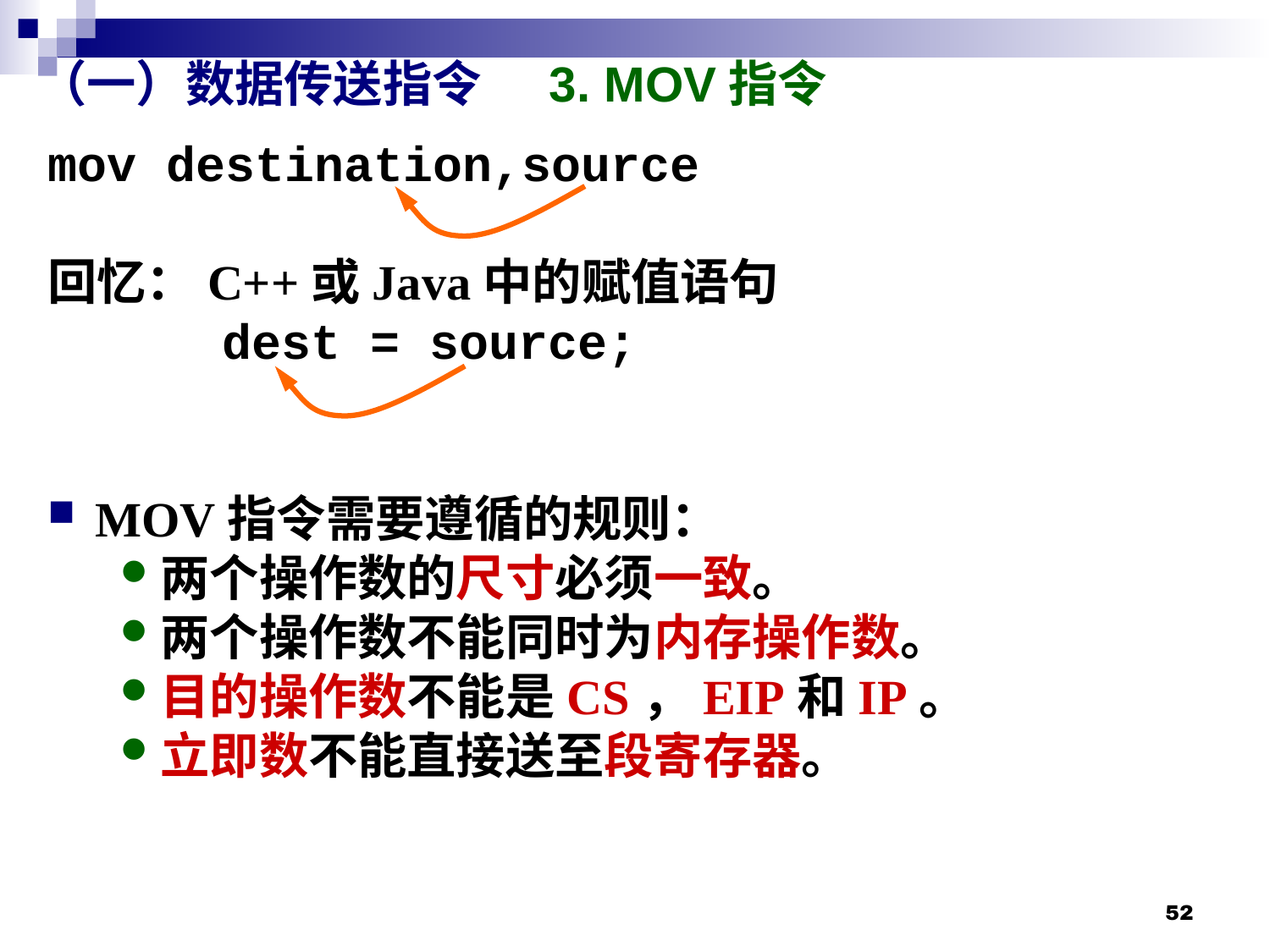

# （一）数据传送指令     3. MOV指令
mov destination,source

回忆：C++或Java中的赋值语句
		dest = source;

MOV指令需要遵循的规则：
两个操作数的尺寸必须一致。
两个操作数不能同时为内存操作数。
目的操作数不能是CS，EIP和IP。
立即数不能直接送至段寄存器。

52